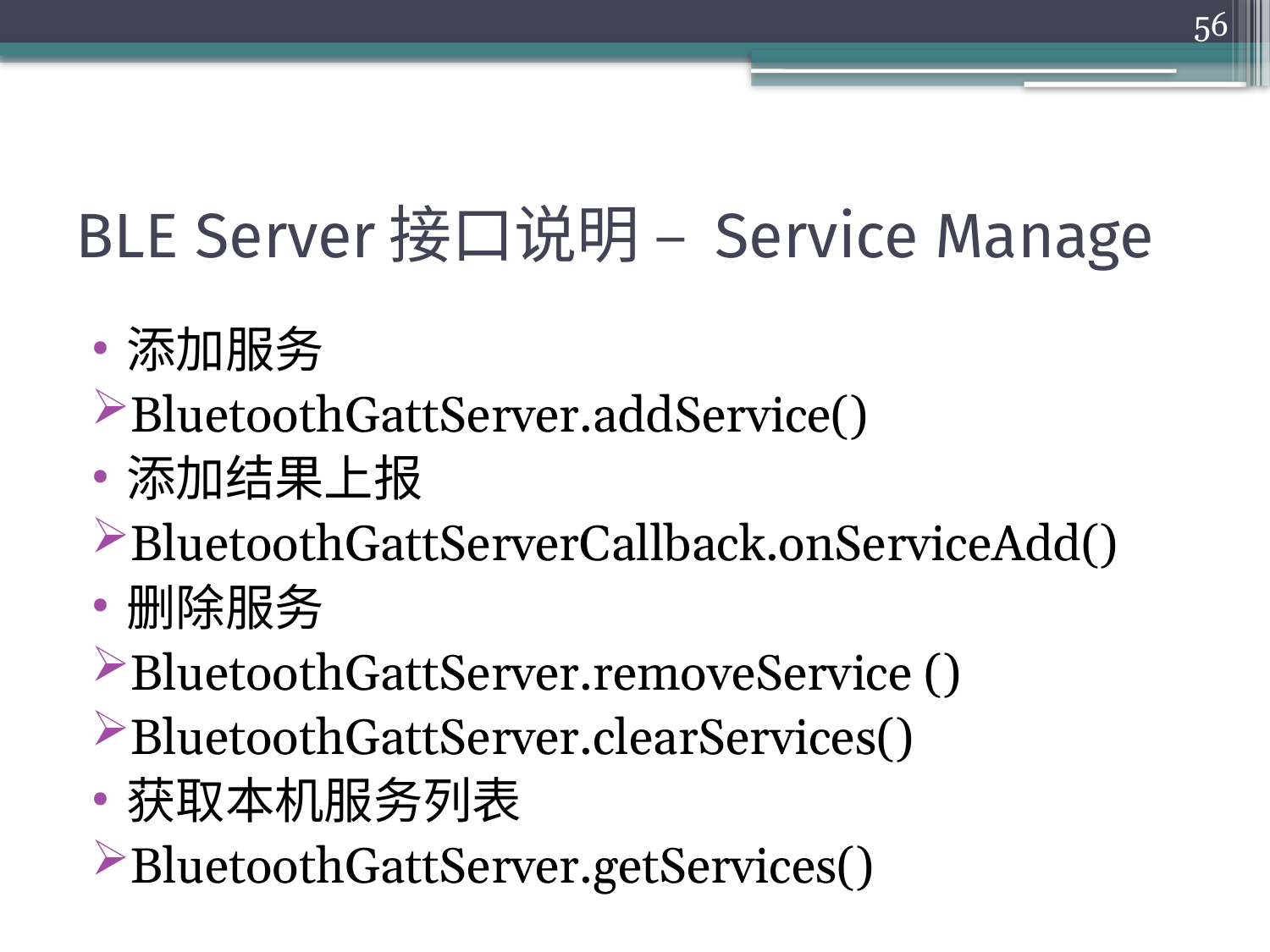

56
# BLE Server接口说明 – Service Manage
添加服务
BluetoothGattServer.addService()
添加结果上报
BluetoothGattServerCallback.onServiceAdd()
删除服务
BluetoothGattServer.removeService ()
BluetoothGattServer.clearServices()
获取本机服务列表
BluetoothGattServer.getServices()